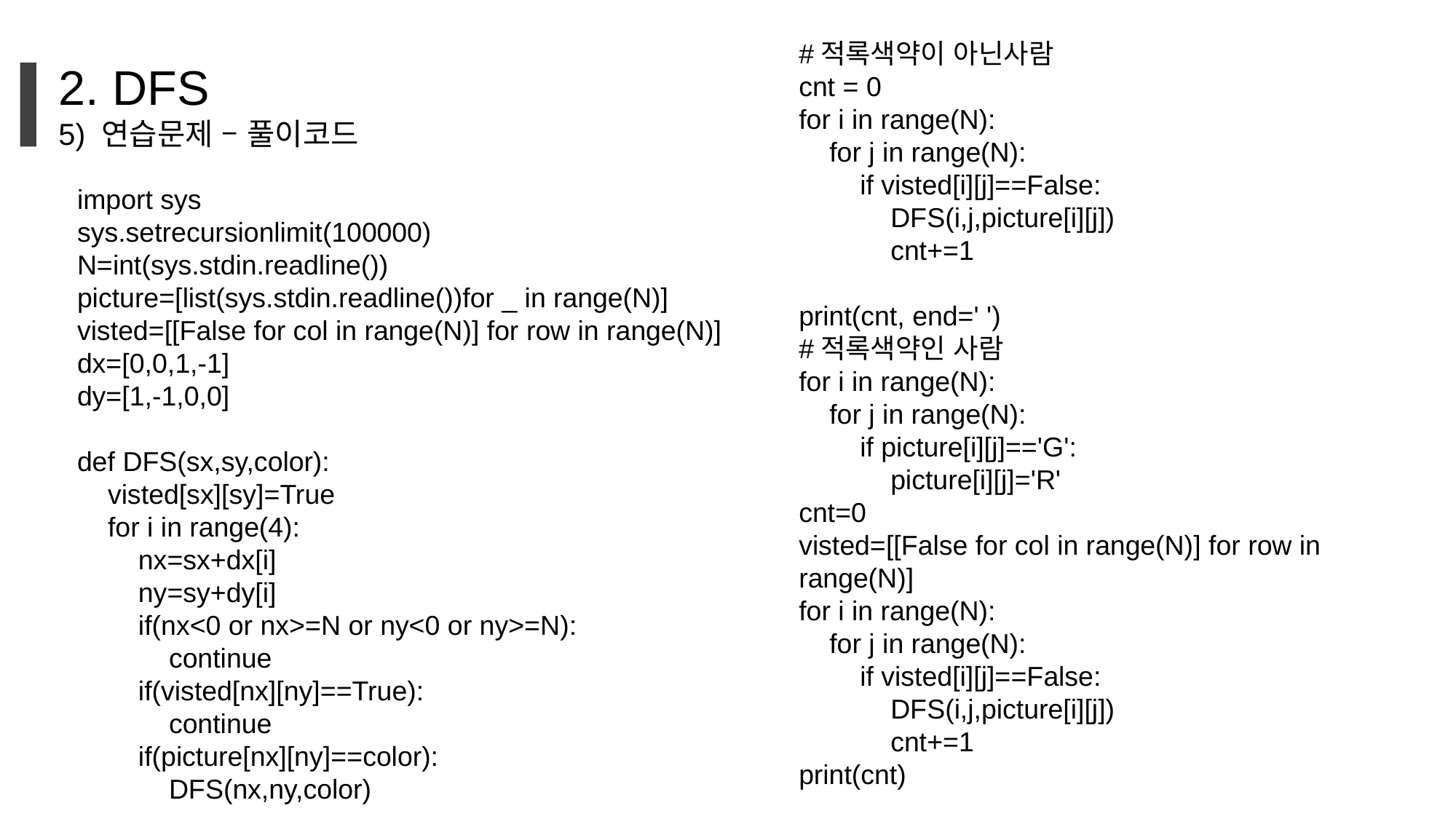

#적록색약이 아닌사람
cnt = 0
for i in range(N):
    for j in range(N):
        if visted[i][j]==False:
            DFS(i,j,picture[i][j])
            cnt+=1

print(cnt, end=' ')
#적록색약인 사람
for i in range(N):
    for j in range(N):
        if picture[i][j]=='G':
            picture[i][j]='R'
cnt=0
visted=[[False for col in range(N)] for row in range(N)]
for i in range(N):
    for j in range(N):
        if visted[i][j]==False:
            DFS(i,j,picture[i][j])
            cnt+=1
print(cnt)

2. DFS
5) 연습문제 – 풀이코드

import sys
sys.setrecursionlimit(100000)
N=int(sys.stdin.readline())
picture=[list(sys.stdin.readline())for _ in range(N)]
visted=[[False for col in range(N)] for row in range(N)]
dx=[0,0,1,-1]
dy=[1,-1,0,0]

def DFS(sx,sy,color):
    visted[sx][sy]=True
    for i in range(4):
        nx=sx+dx[i]
        ny=sy+dy[i]
        if(nx<0 or nx>=N or ny<0 or ny>=N):
            continue
        if(visted[nx][ny]==True):
            continue
        if(picture[nx][ny]==color):
            DFS(nx,ny,color)